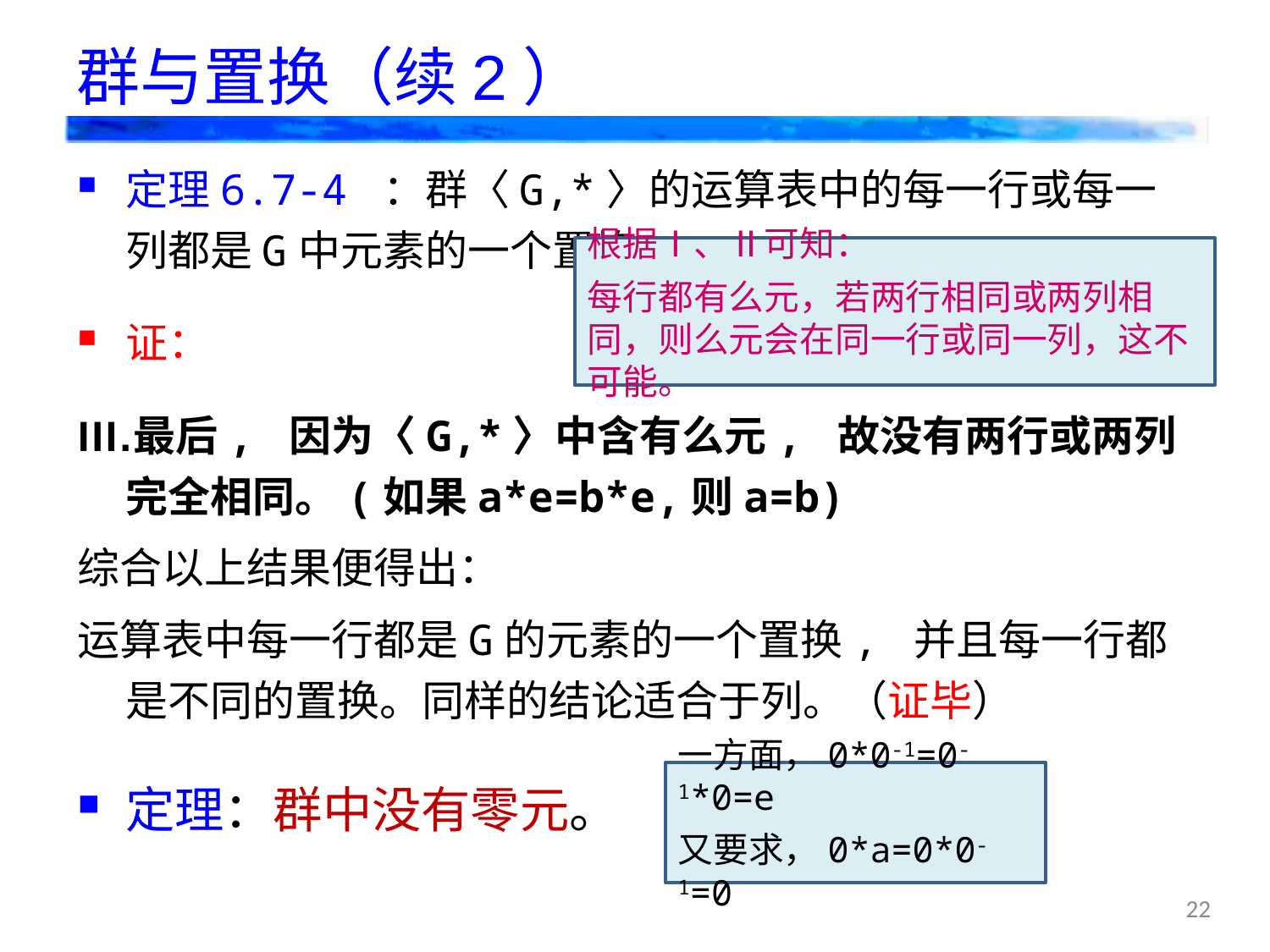

# 群与置换（续2）
定理6.7-4 ：群〈G,*〉的运算表中的每一行或每一列都是G中元素的一个置换。
证：
最后, 因为〈G,*〉中含有么元, 故没有两行或两列完全相同。(如果a*e=b*e,则a=b)
综合以上结果便得出：
运算表中每一行都是G的元素的一个置换, 并且每一行都是不同的置换。同样的结论适合于列。（证毕）
定理：群中没有零元。
根据Ⅰ、Ⅱ可知：
每行都有么元，若两行相同或两列相同，则么元会在同一行或同一列，这不可能。
一方面，0*0-1=0-1*0=e
又要求，0*a=0*0-1=0
22